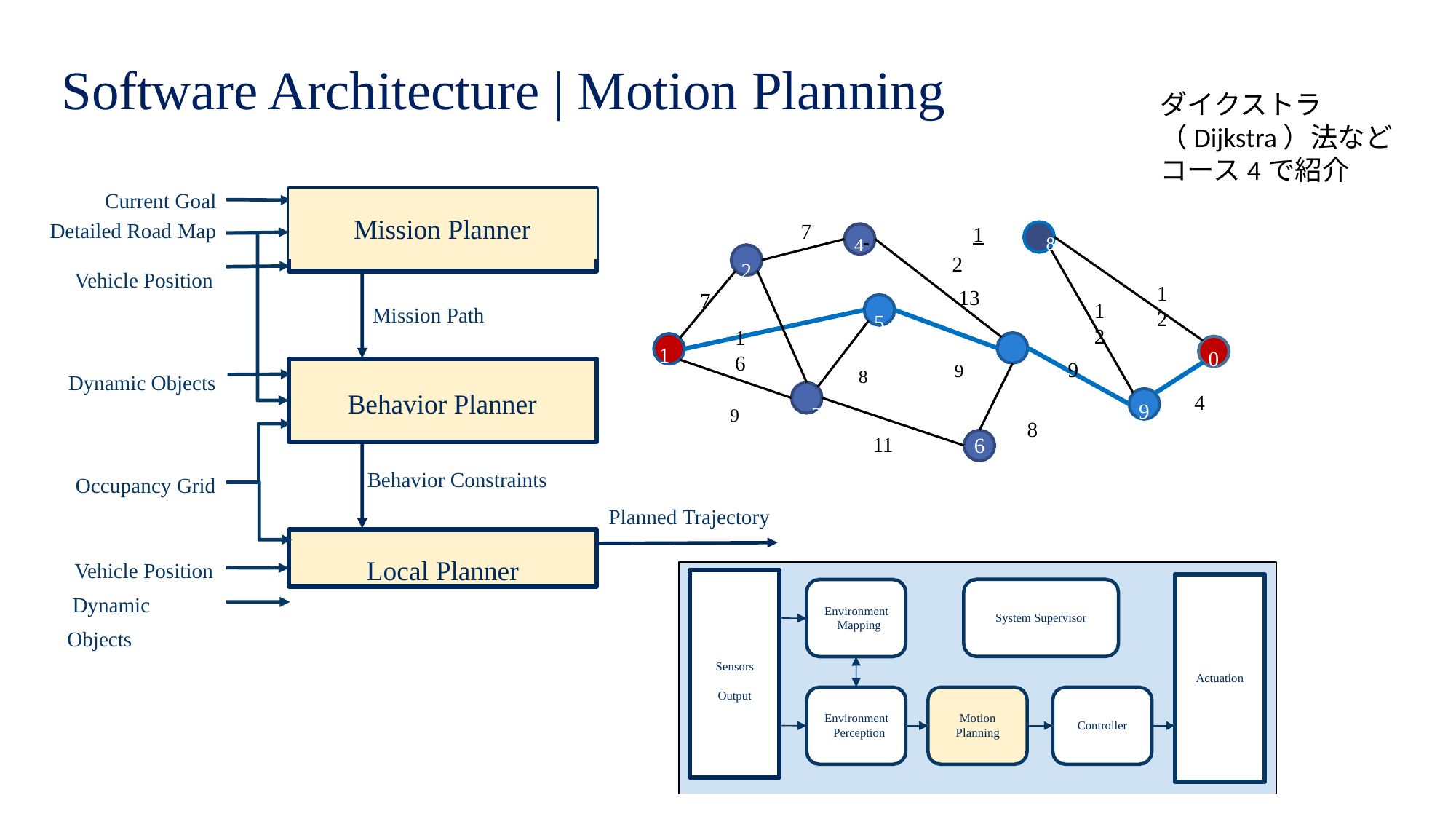

# Software Architecture | Motion Planning
ダイクストラ（Dijkstra）法などコース4で紹介

| Current Goal Detailed Road Map | Mission Planner |  | 7 | 4 1 8 |  |  |  |  |  |
| --- | --- | --- | --- | --- | --- | --- | --- | --- | --- |
| Vehicle Position Dynamic Objects | Mission Path Behavior Planner | 7 1 | 2 1 6 9 3 | 2 13 5 8 9 7 8 | 9 | 1 2 | 1 2 9 | 4 | 0 |

11
6
Behavior Constraints
Occupancy Grid
Planned Trajectory
Local Planner

Vehicle Position  Dynamic Objects

Environment  Mapping
System Supervisor
Sensors  Output
Actuation
Environment  Perception
Motion  Planning
Controller